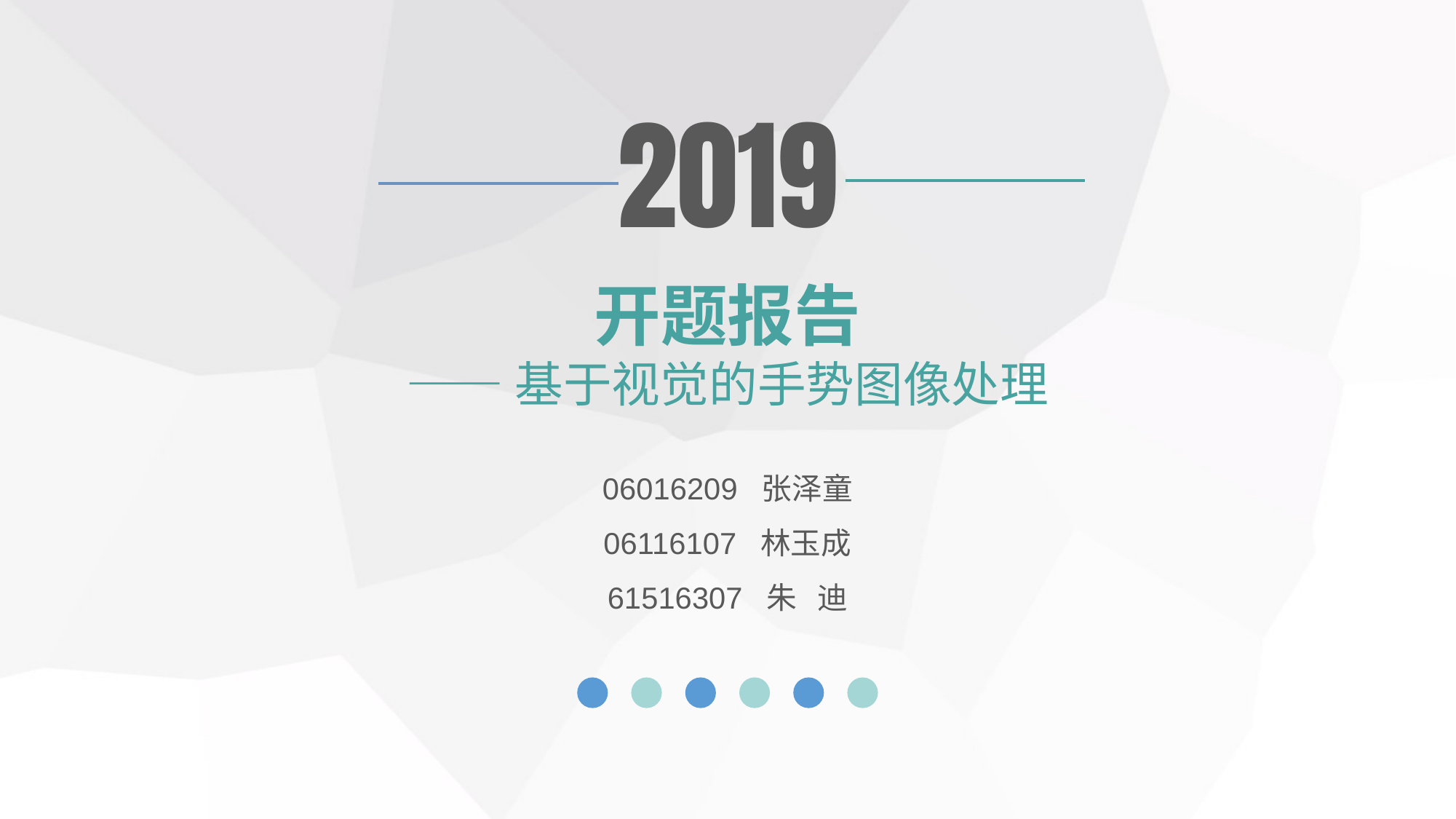

2019
开题报告
——基于视觉的手势图像处理
06016209  张泽童
06116107  林玉成
61516307  朱   迪